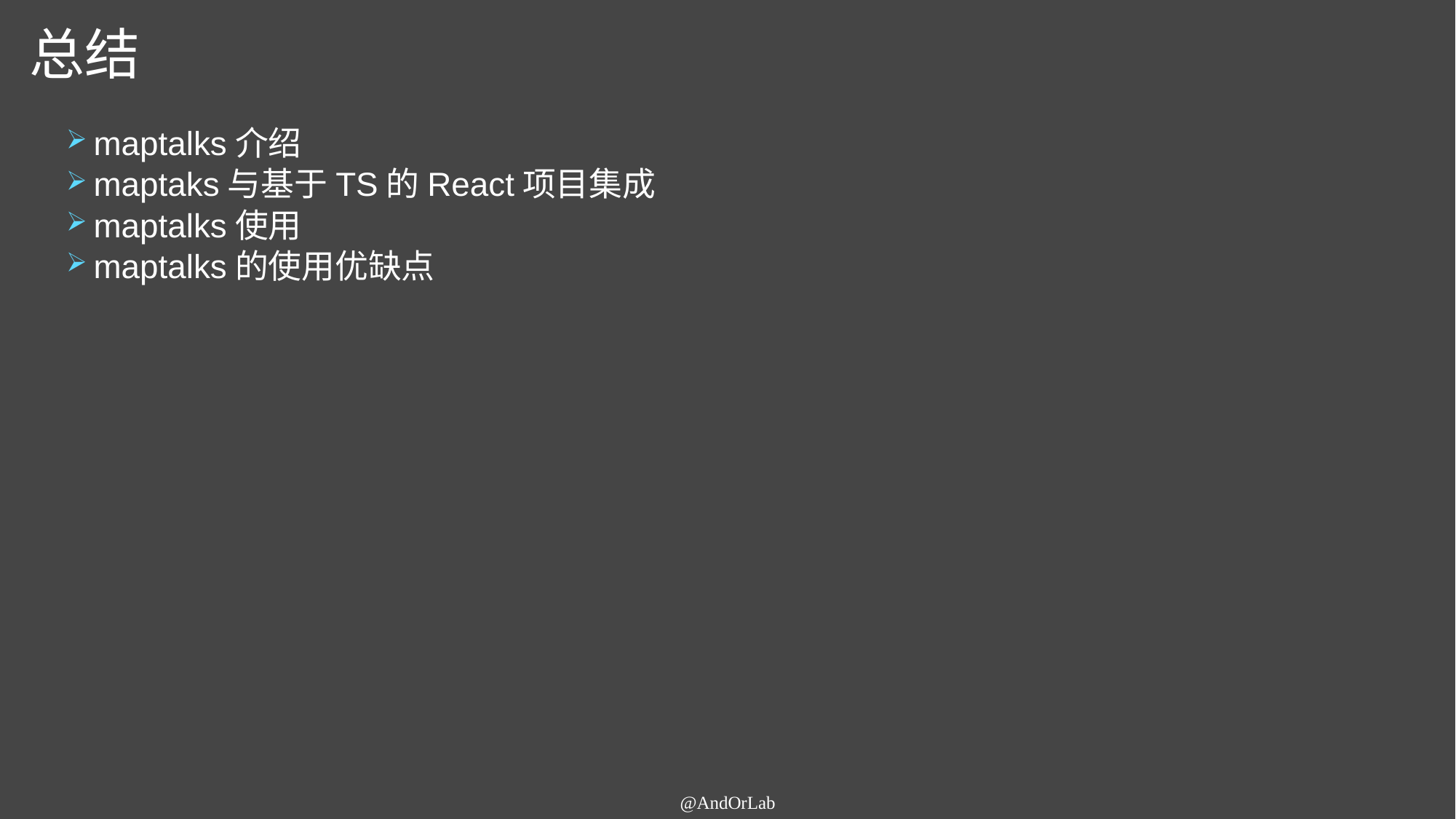

# 总结
maptalks介绍
maptaks与基于TS的React项目集成
maptalks使用
maptalks的使用优缺点
@AndOrLab